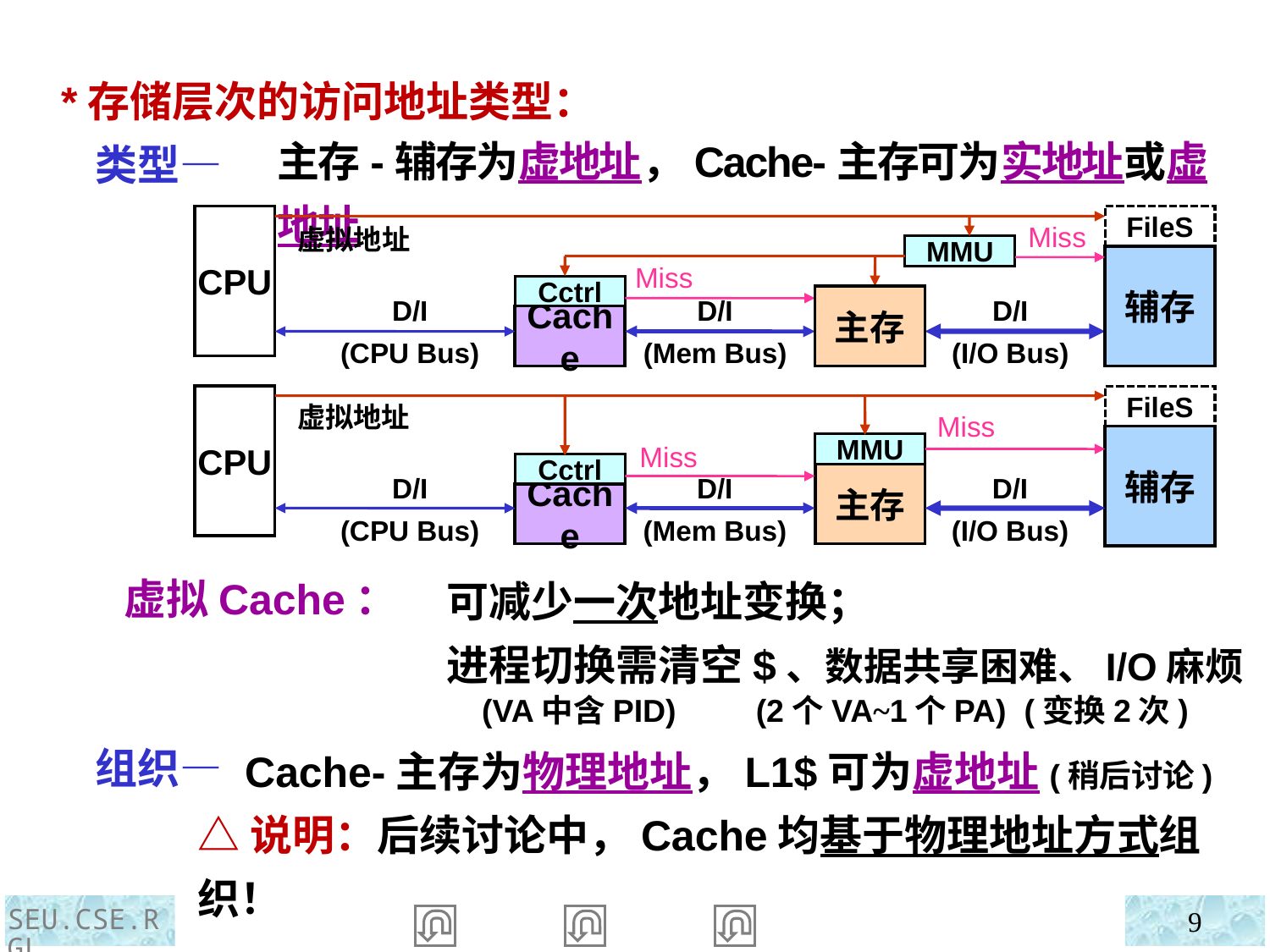

*存储层次的访问地址类型：
     类型—

        虚拟Cache：

     组织—
主存-辅存为虚地址，Cache-主存可为实地址或虚地址
FileS
CPU
Miss

虚拟地址
MMU
辅存

Miss

Cctrl
主存
D/I
(CPU Bus)
D/I
(Mem Bus)
D/I
(I/O Bus)

Cache

CPU
FileS

虚拟地址
Miss
辅存
MMU
Miss

Cctrl
主存
D/I
(CPU Bus)
D/I
(Mem Bus)
D/I
(I/O Bus)

Cache

可减少一次地址变换；
进程切换需清空$、数据共享困难、I/O麻烦
    (VA中含PID)         (2个VA~1个PA)  (变换2次)
    Cache-主存为物理地址，L1$可为虚地址(稍后讨论)
△说明：后续讨论中，Cache均基于物理地址方式组织！
SEU.CSE.RGL
9